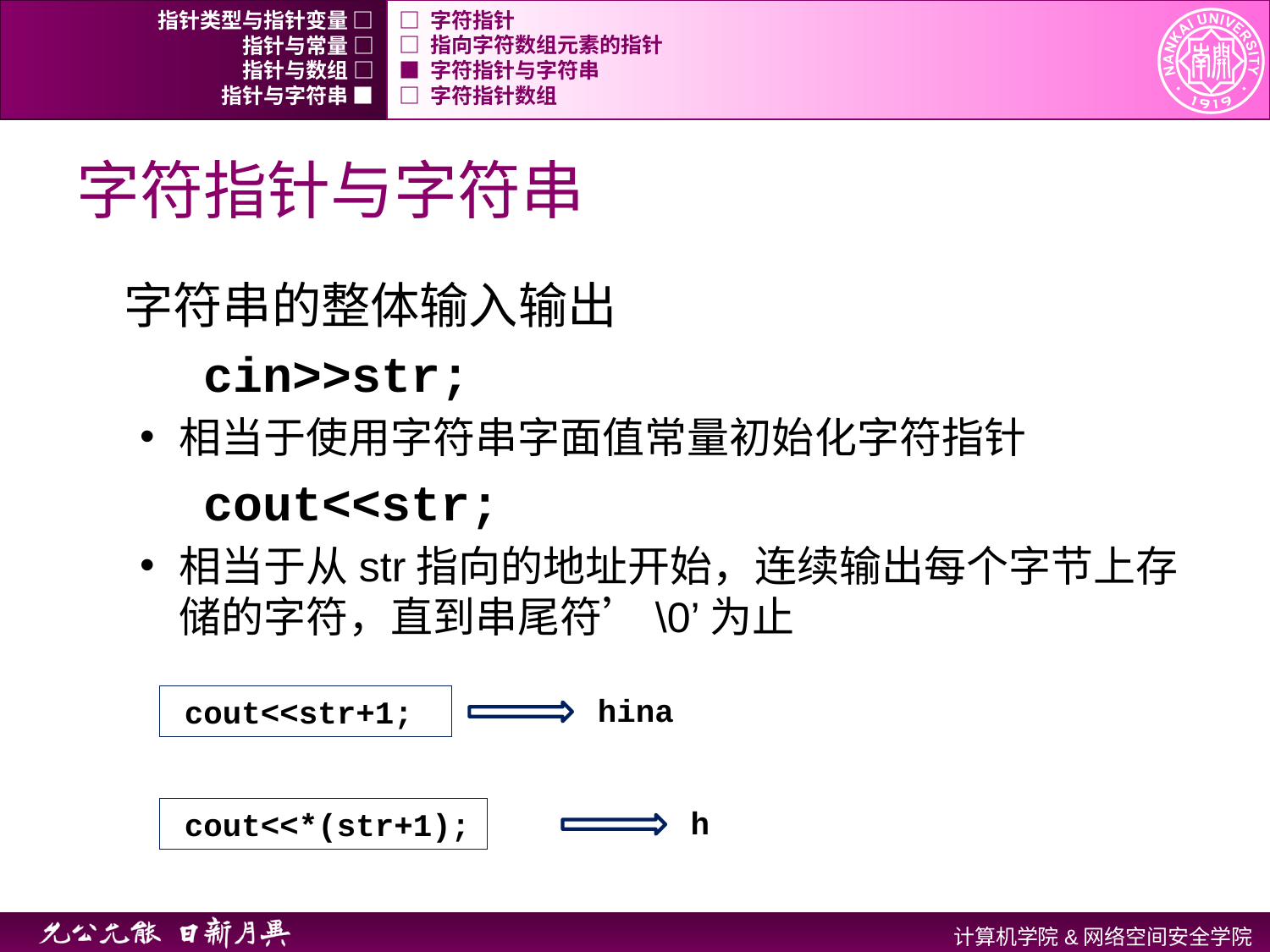

指针类型与指针变量 □
□ 字符指针
指针与常量 □
□ 指向字符数组元素的指针
指针与数组 □
■ 字符指针与字符串
指针与字符串 ■
□ 字符指针数组
# 字符指针与字符串
字符串的整体输入输出
cin>>str;
相当于使用字符串字面值常量初始化字符指针
cout<<str;
相当于从str指向的地址开始，连续输出每个字节上存储的字符，直到串尾符’\0’为止

hina
cout<<str+1;

h
cout<<*(str+1);